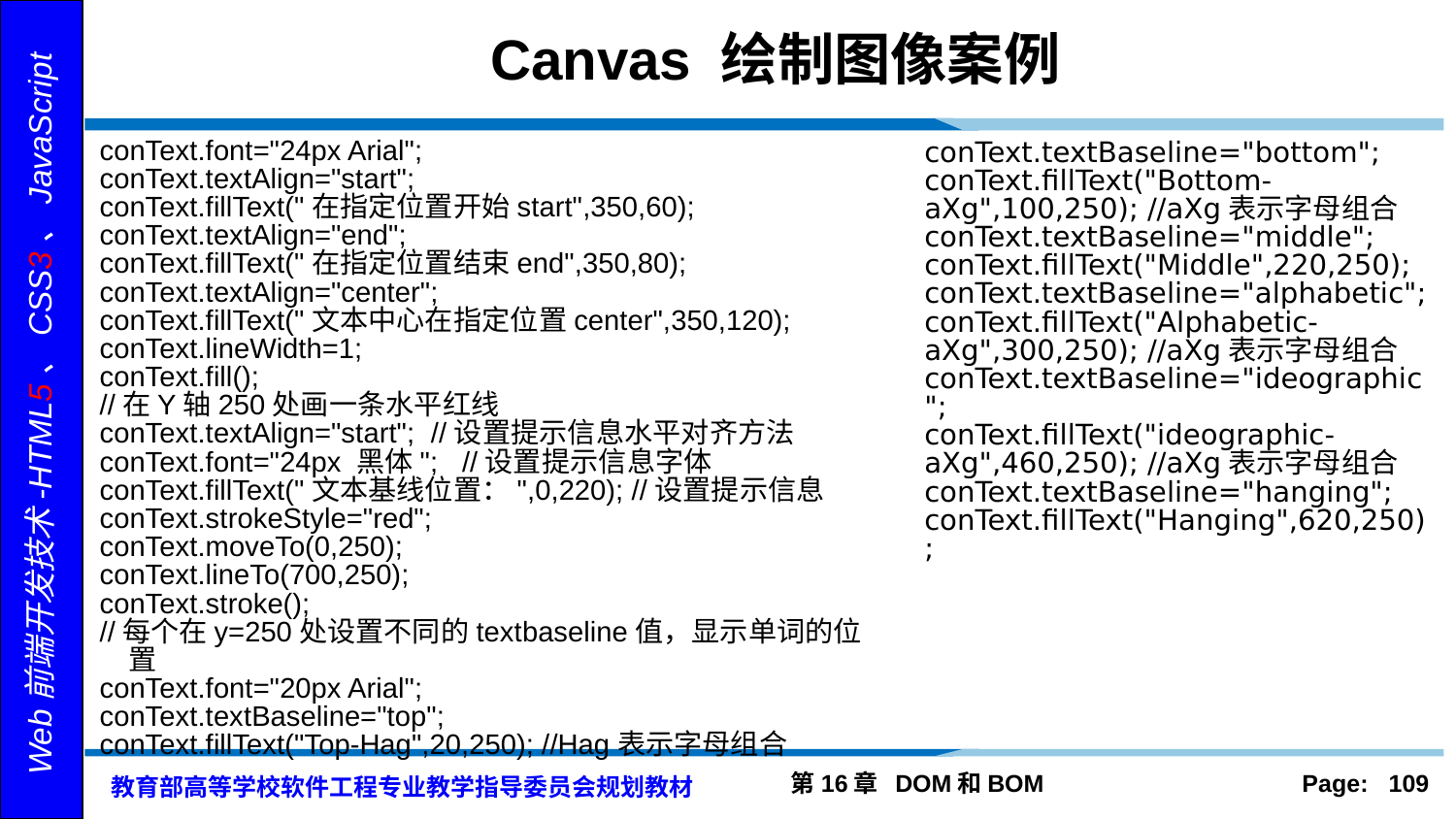

# Canvas 绘制图像案例
conText.font="24px Arial";
conText.textAlign="start";
conText.fillText("在指定位置开始start",350,60);
conText.textAlign="end";
conText.fillText("在指定位置结束end",350,80);
conText.textAlign="center";
conText.fillText("文本中心在指定位置center",350,120);
conText.lineWidth=1;
conText.fill();
//在Y轴250处画一条水平红线
conText.textAlign="start";  //设置提示信息水平对齐方法
conText.font="24px 黑体";   //设置提示信息字体
conText.fillText("文本基线位置：",0,220); //设置提示信息
conText.strokeStyle="red";
conText.moveTo(0,250);
conText.lineTo(700,250);
conText.stroke();
//每个在y=250处设置不同的textbaseline值，显示单词的位置
conText.font="20px Arial";
conText.textBaseline="top";
conText.fillText("Top-Hag",20,250); //Hag表示字母组合

conText.textBaseline="bottom";
conText.fillText("Bottom-aXg",100,250); //aXg表示字母组合
conText.textBaseline="middle";
conText.fillText("Middle",220,250);
conText.textBaseline="alphabetic";
conText.fillText("Alphabetic-aXg",300,250); //aXg表示字母组合
conText.textBaseline="ideographic";
conText.fillText("ideographic-aXg",460,250); //aXg表示字母组合
conText.textBaseline="hanging";
conText.fillText("Hanging",620,250);